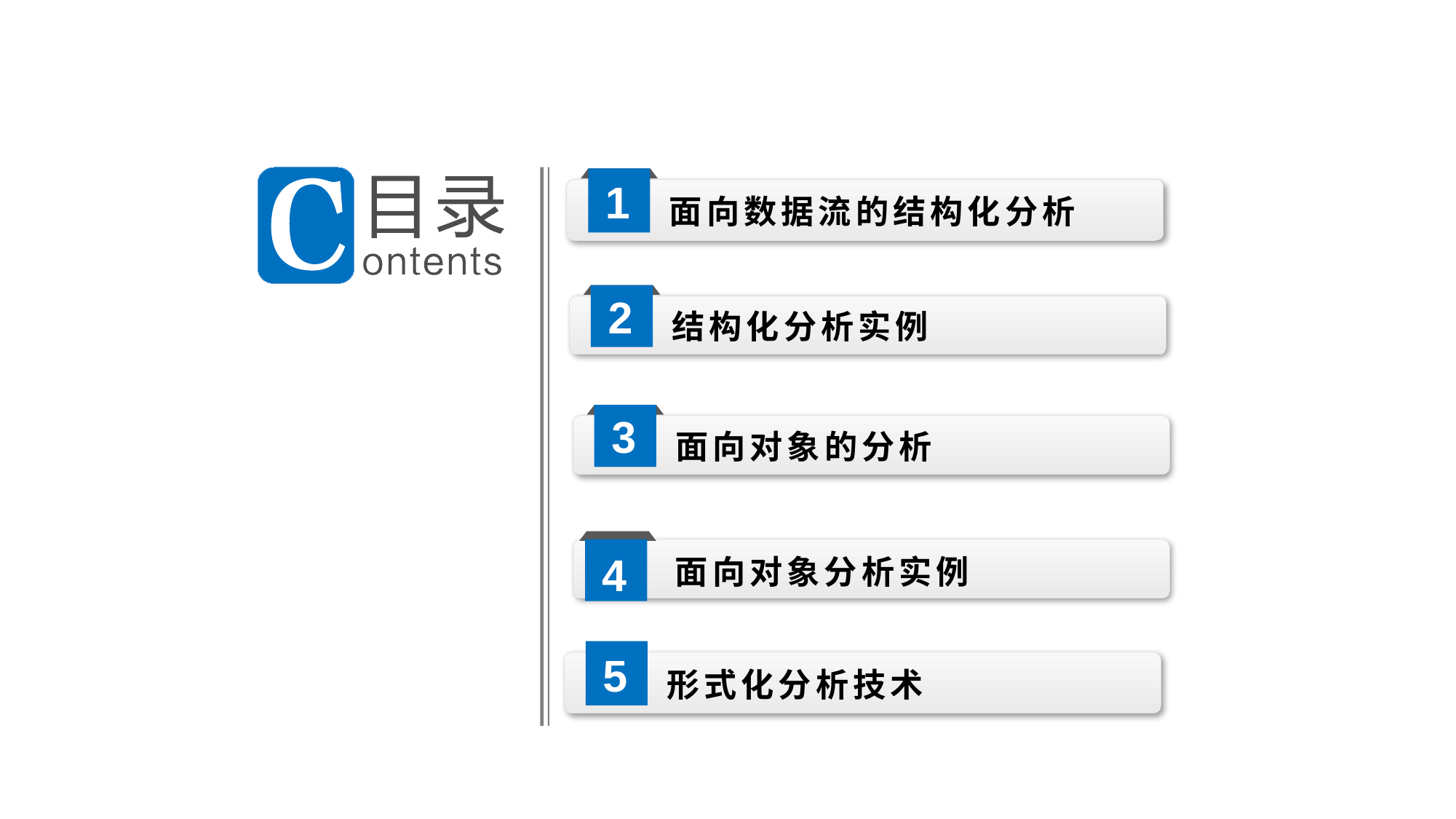

1

面向数据流的结构化分析

5

形式化分析技术

2

结构化分析实例
3

面向对象的分析

4
面向对象分析实例